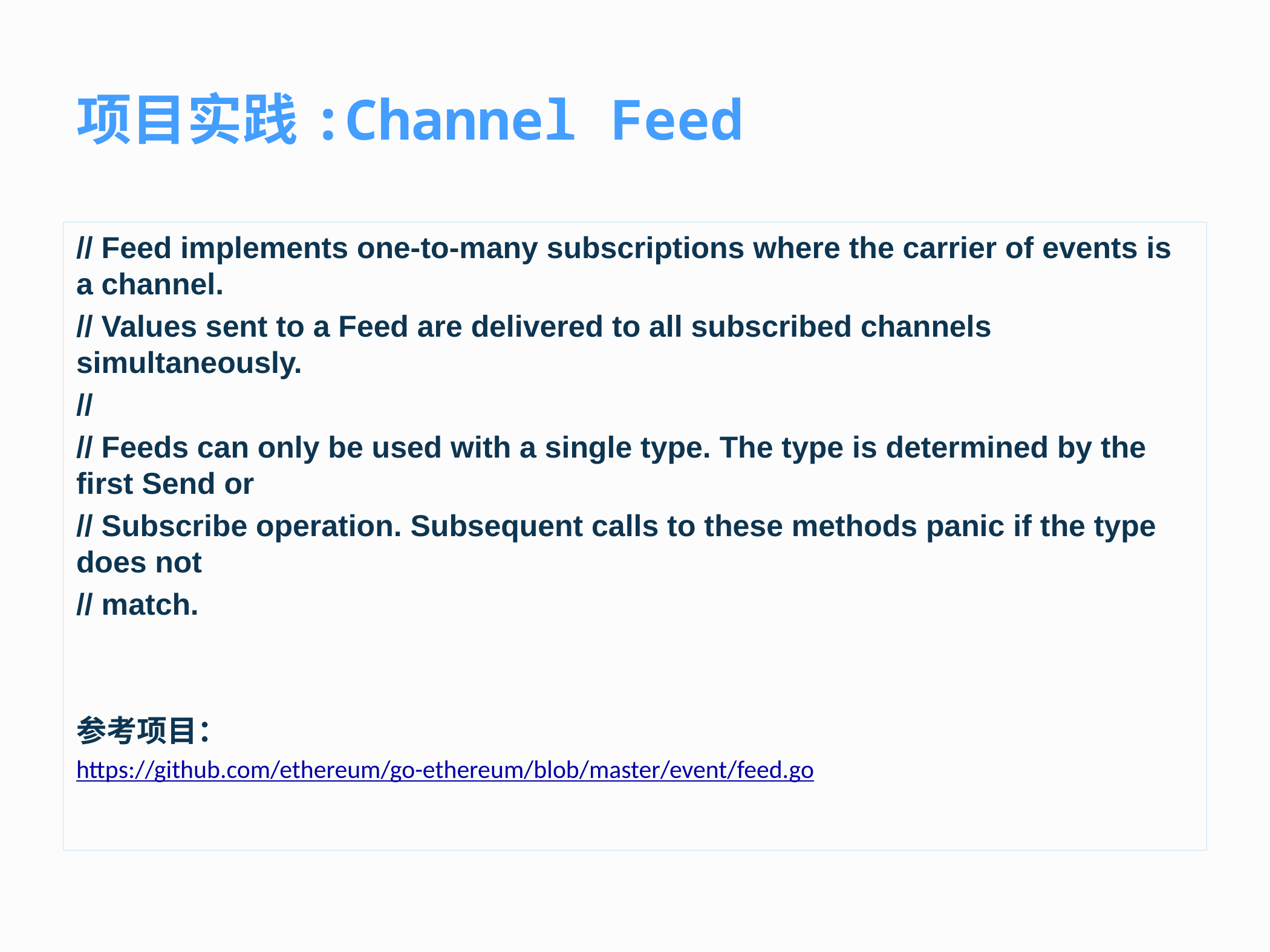

# 项目实践:Channel Feed
// Feed implements one-to-many subscriptions where the carrier of events is a channel.
// Values sent to a Feed are delivered to all subscribed channels simultaneously.
//
// Feeds can only be used with a single type. The type is determined by the first Send or
// Subscribe operation. Subsequent calls to these methods panic if the type does not
// match.

参考项目：
https://github.com/ethereum/go-ethereum/blob/master/event/feed.go